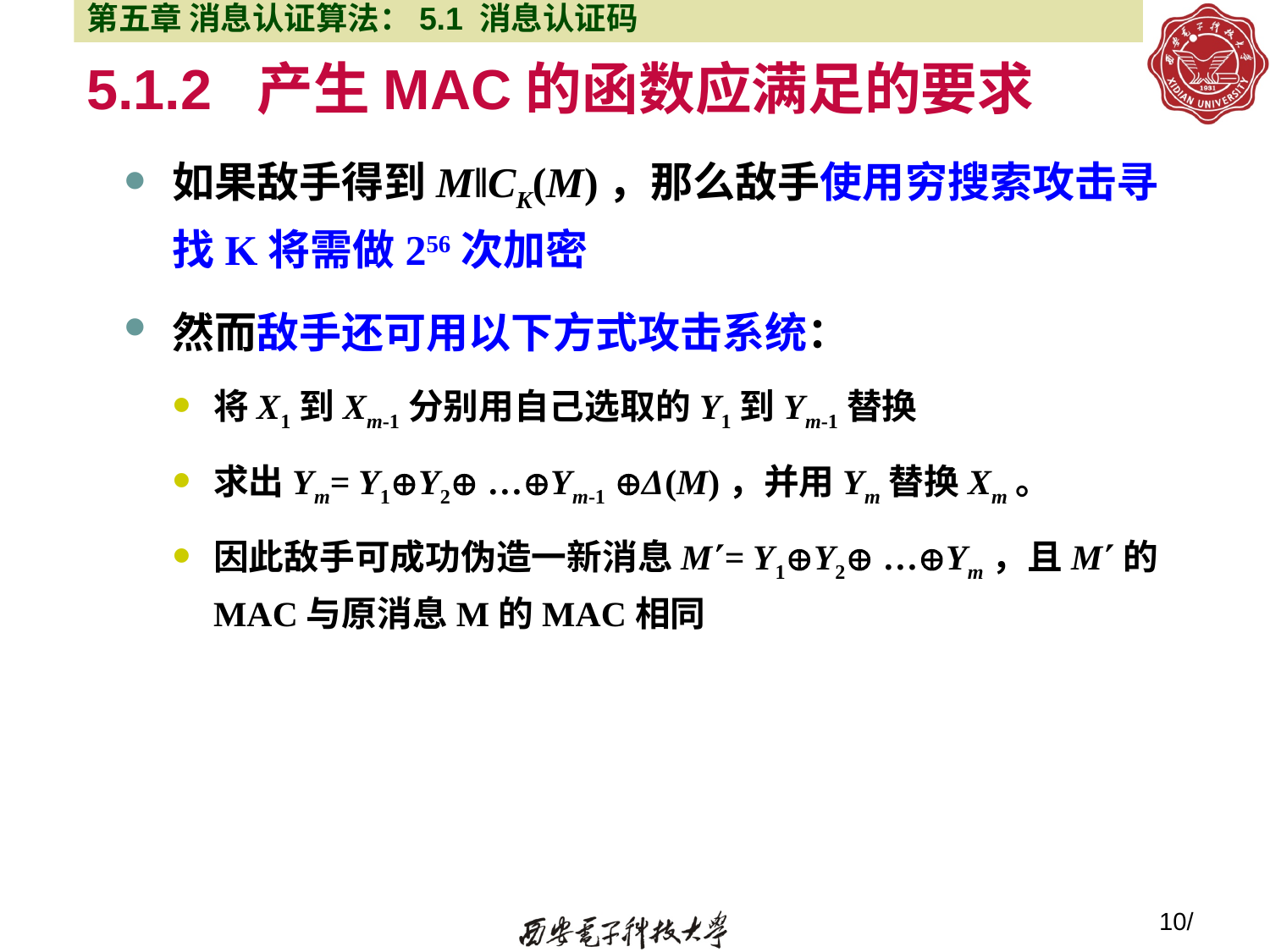

第五章 消息认证算法：5.1 消息认证码
# 5.1.2  产生MAC的函数应满足的要求
如果敌手得到M‖CK(M)，那么敌手使用穷搜索攻击寻找K将需做256次加密
然而敌手还可用以下方式攻击系统：
将X1到Xm-1分别用自己选取的Y1到Ym-1替换
求出Ym= Y1⊕Y2⊕ …⊕Ym-1 ⊕Δ(M)，并用Ym替换Xm。
因此敌手可成功伪造一新消息M′= Y1⊕Y2⊕ …⊕Ym，且M′的MAC与原消息M的MAC相同
10/